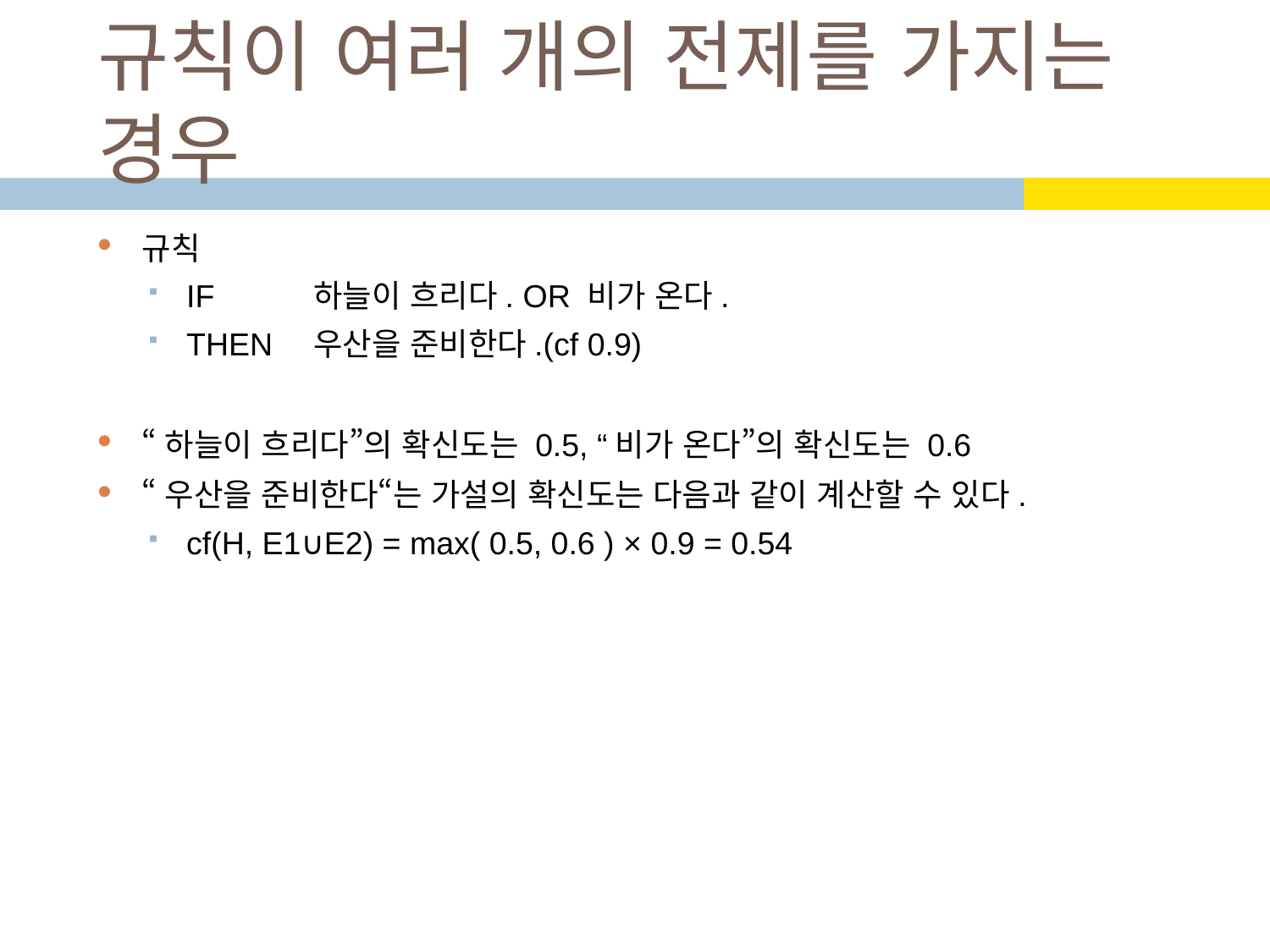

# 규칙이 여러 개의 전제를 가지는 경우
규칙
IF 	하늘이 흐리다. OR 비가 온다.
THEN 	우산을 준비한다.(cf 0.9)

“하늘이 흐리다”의 확신도는 0.5, “비가 온다”의 확신도는 0.6
“우산을 준비한다“는 가설의 확신도는 다음과 같이 계산할 수 있다.
cf(H, E1∪E2) = max( 0.5, 0.6 ) × 0.9 = 0.54